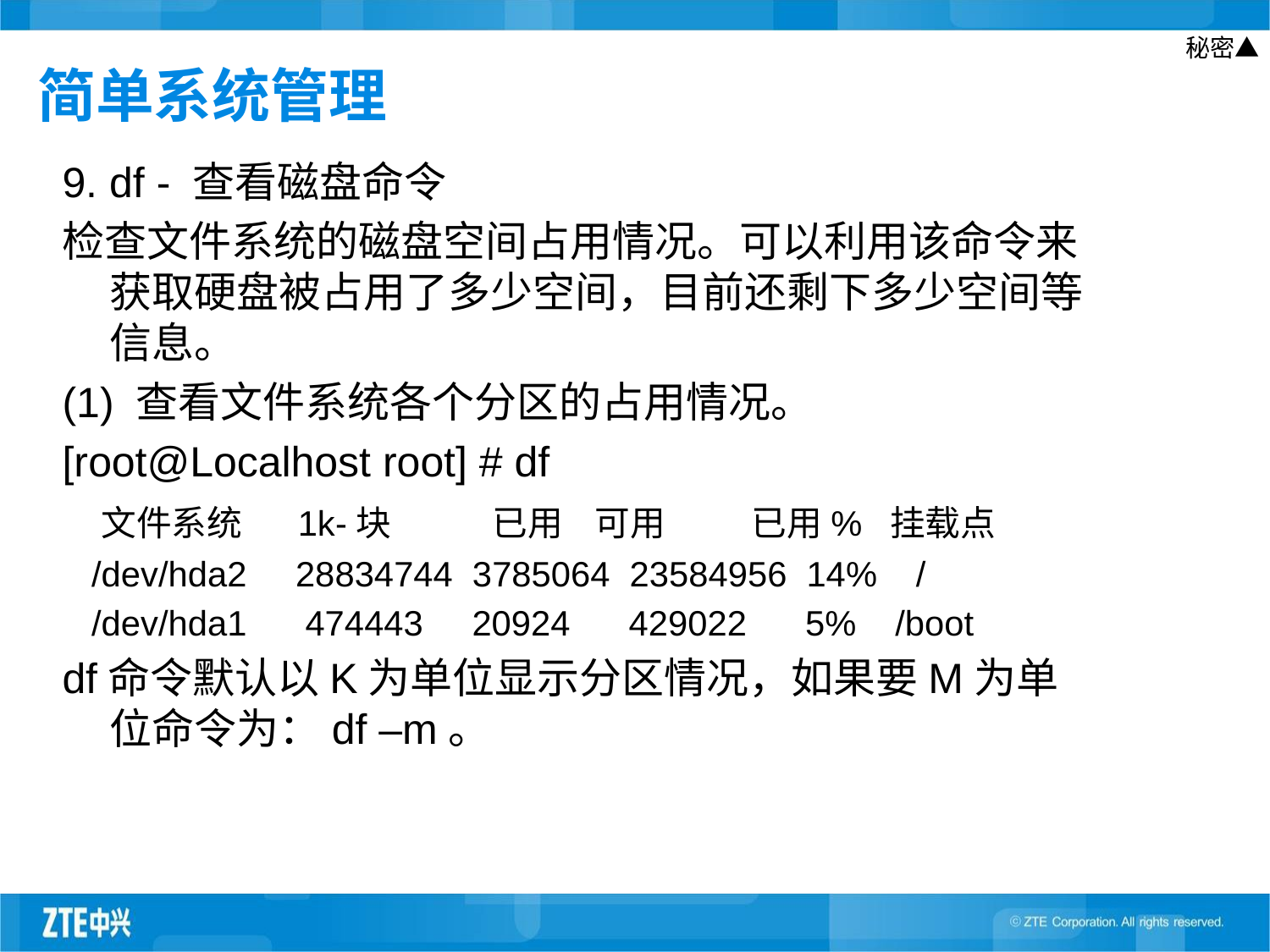

# 简单系统管理
9. df - 查看磁盘命令
检查文件系统的磁盘空间占用情况。可以利用该命令来获取硬盘被占用了多少空间，目前还剩下多少空间等信息。
(1) 查看文件系统各个分区的占用情况。
[root@Localhost root] # df
   文件系统      1k-块             已用    可用           已用%  挂载点
   /dev/hda2     28834744  3785064  23584956  14%    /
   /dev/hda1      474443     20924      429022      5%    /boot
df命令默认以K为单位显示分区情况，如果要M为单位命令为：df –m。